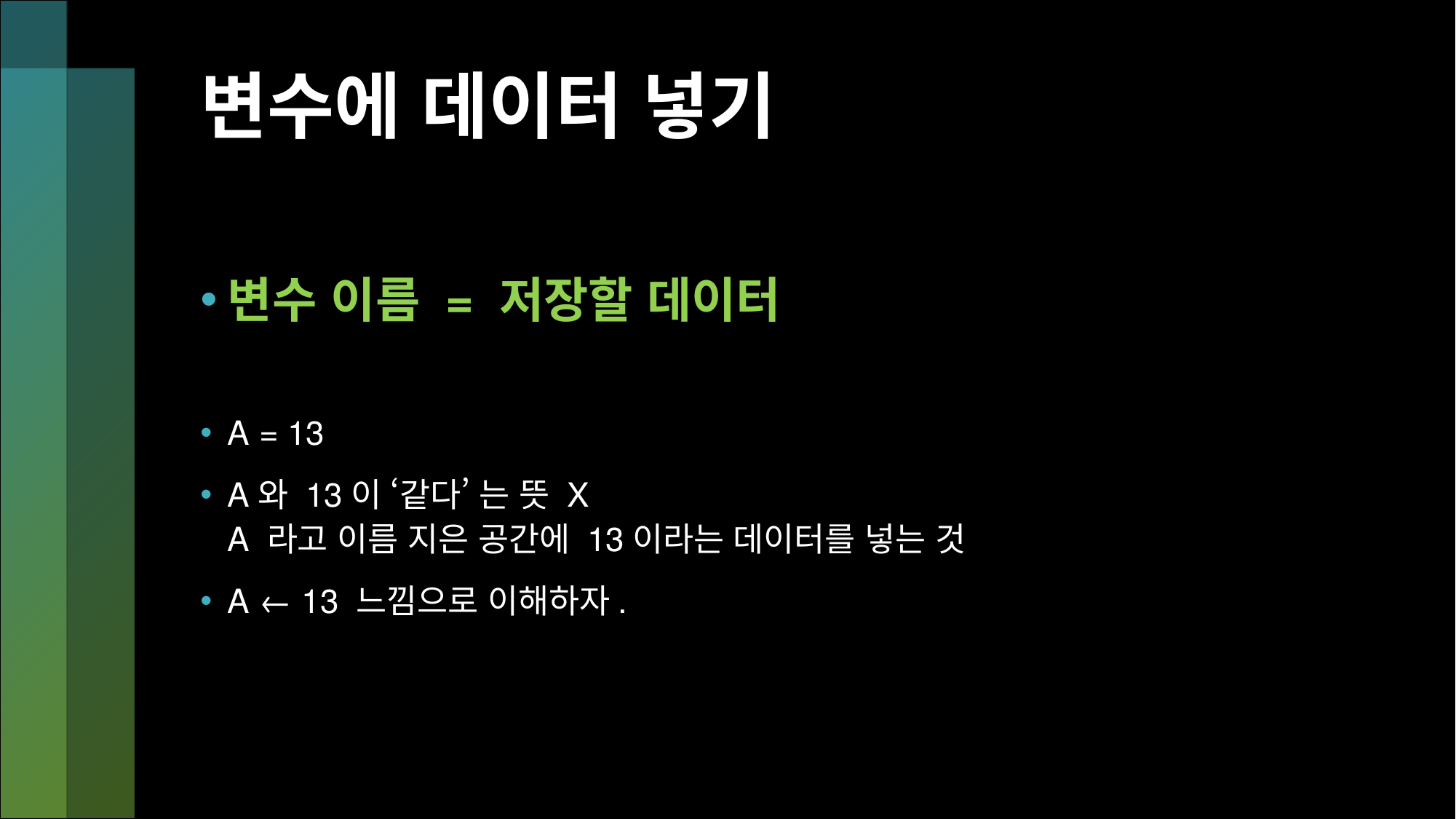

# 변수에 데이터 넣기
변수 이름 = 저장할 데이터

A = 13
A와 13이 ‘같다’ 는 뜻 X
A 라고 이름 지은 공간에 13이라는 데이터를 넣는 것
A ← 13 느낌으로 이해하자.